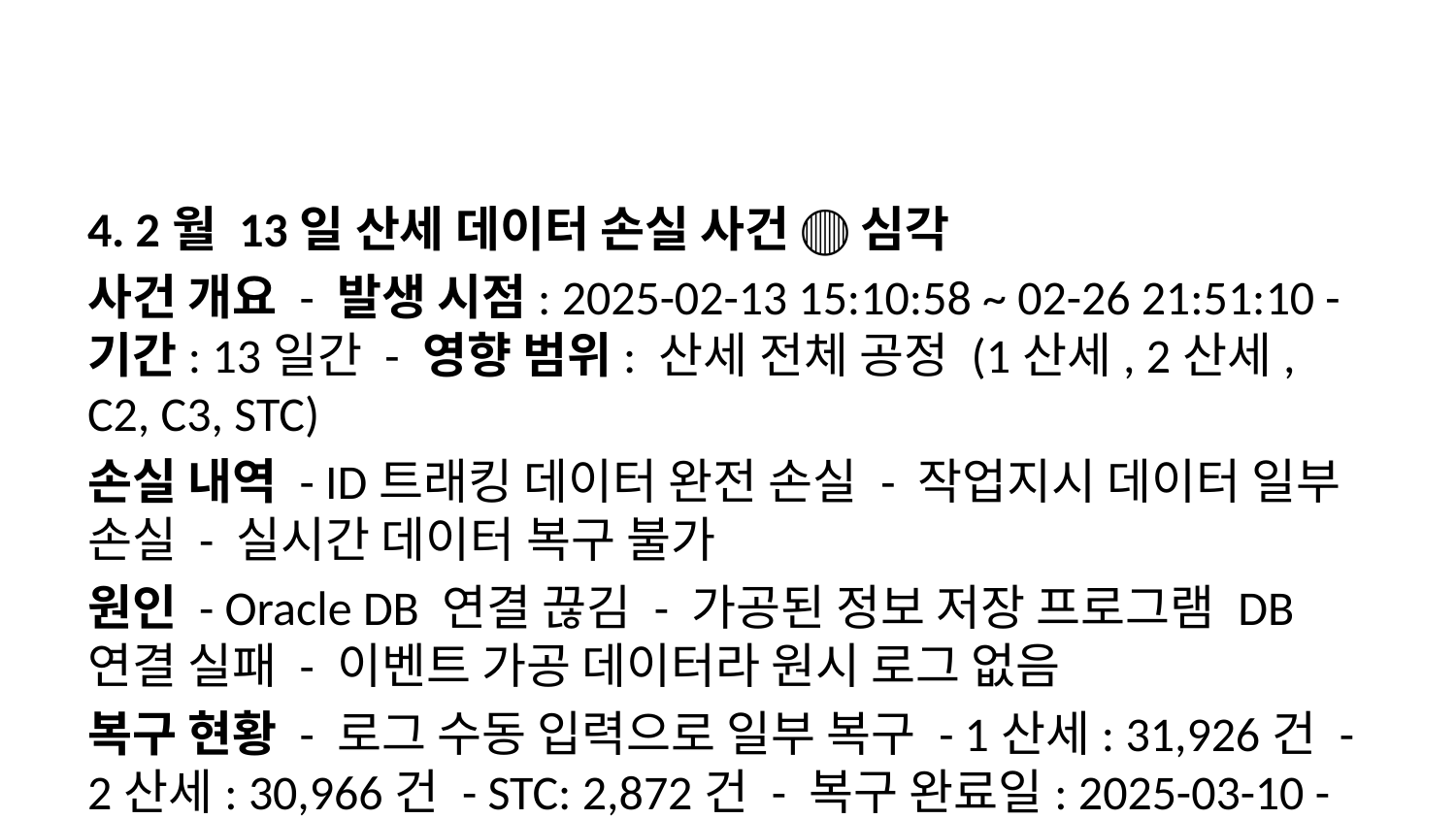

4. 2월 13일 산세 데이터 손실 사건 🔴 심각
사건 개요 - 발생 시점: 2025-02-13 15:10:58 ~ 02-26 21:51:10 - 기간: 13일간 - 영향 범위: 산세 전체 공정 (1산세, 2산세, C2, C3, STC)
손실 내역 - ID트래킹 데이터 완전 손실 - 작업지시 데이터 일부 손실 - 실시간 데이터 복구 불가
원인 - Oracle DB 연결 끊김 - 가공된 정보 저장 프로그램 DB 연결 실패 - 이벤트 가공 데이터라 원시 로그 없음
복구 현황 - 로그 수동 입력으로 일부 복구 - 1산세: 31,926건 - 2산세: 30,966건 - STC: 2,872건 - 복구 완료일: 2025-03-10 - 단, 이벤트 가공 데이터는 복구 불가
재발 방지 대책 - 현재까지 명확한 대책 없음 - DB 연결 모니터링 필요 - 원시 데이터 로그 보관 체계 필요
영향도: CRITICAL (데이터 영구 손실)